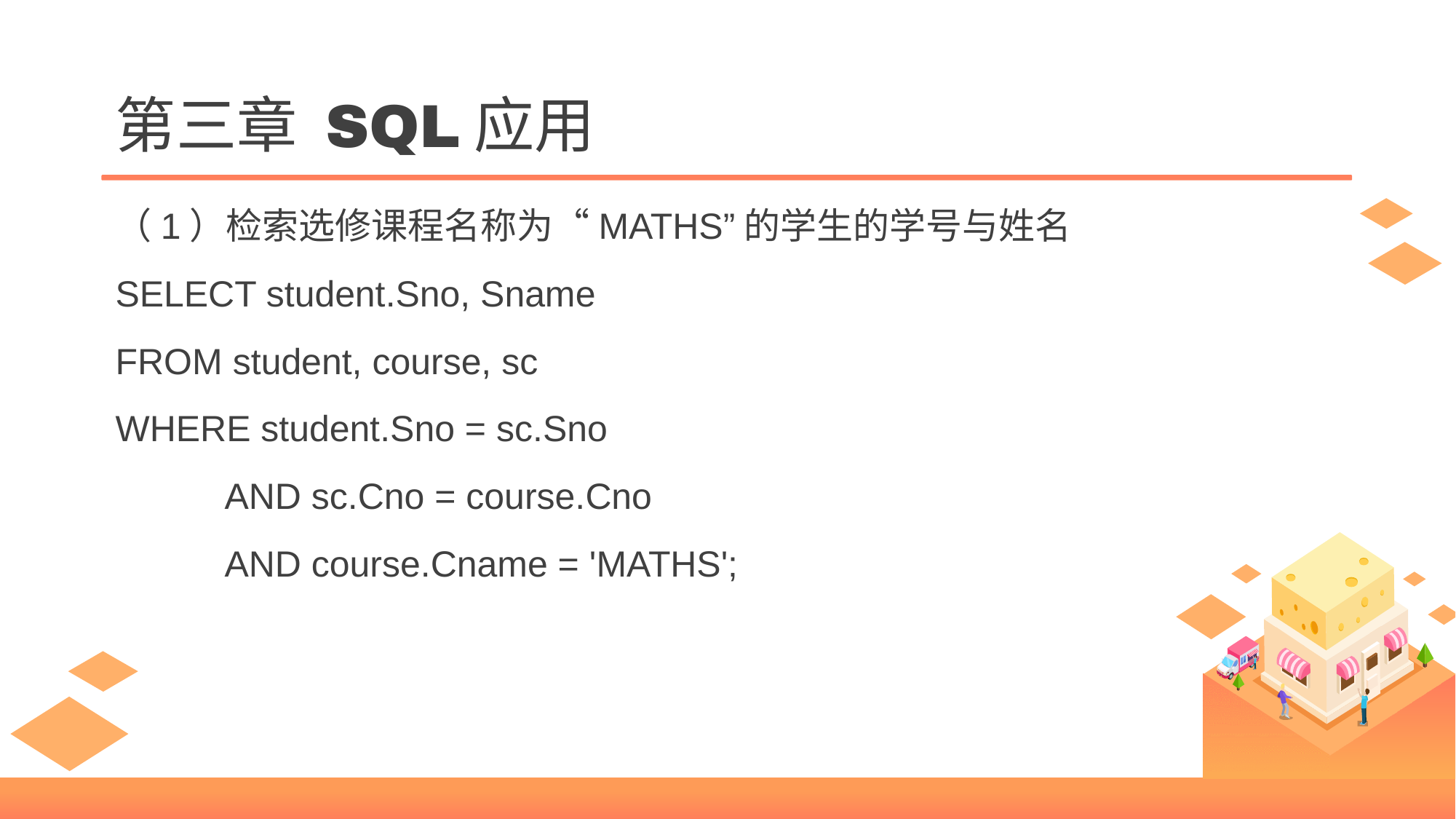

# 第三章 SQL应用
（1）检索选修课程名称为“MATHS”的学生的学号与姓名
SELECT student.Sno, Sname
FROM student, course, sc
WHERE student.Sno = sc.Sno
	AND sc.Cno = course.Cno
	AND course.Cname = 'MATHS';